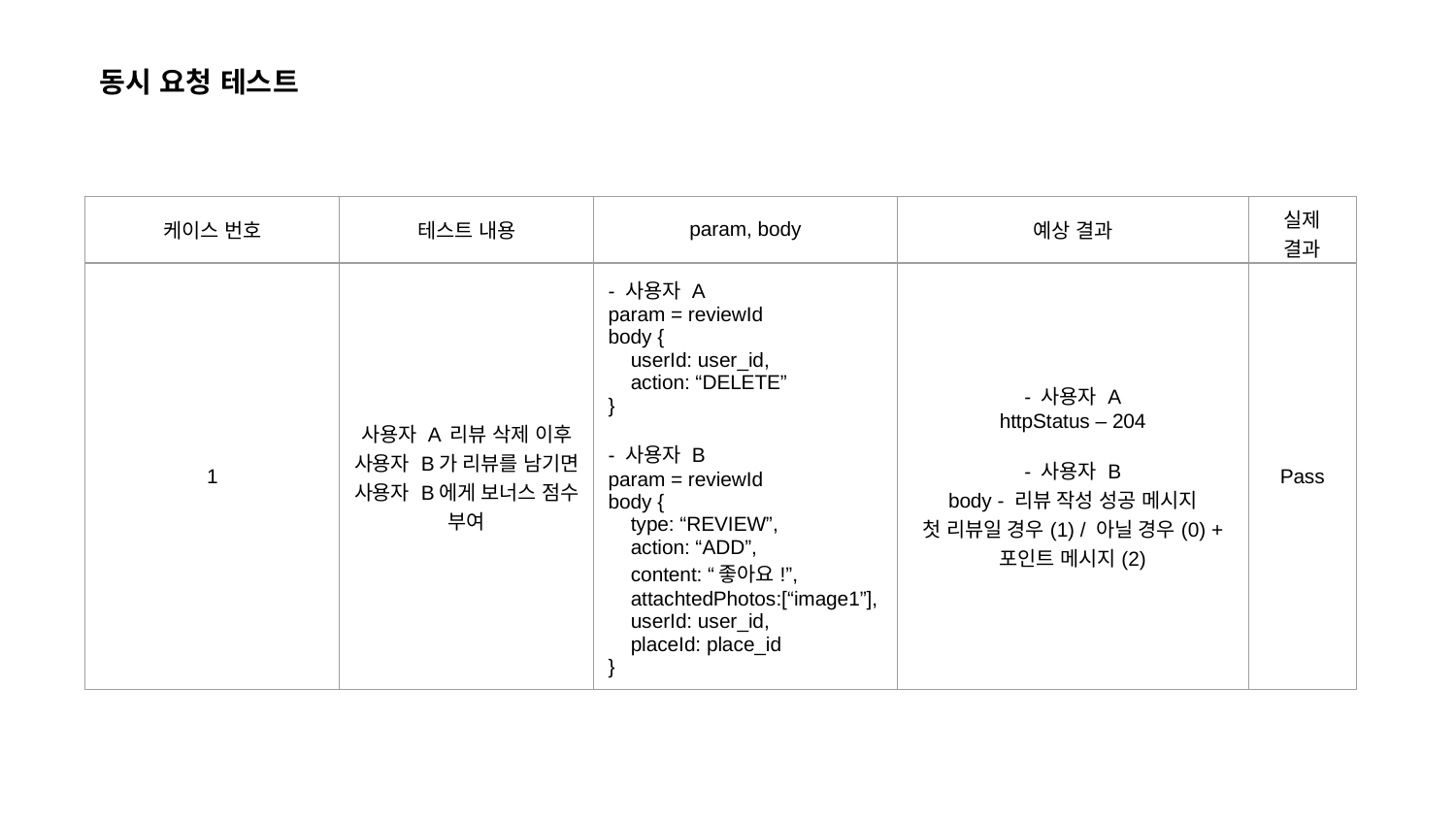

동시 요청 테스트
| 케이스 번호 | 테스트 내용 | param, body | 예상 결과 | 실제 결과 |
| --- | --- | --- | --- | --- |
| 1 | 사용자 A 리뷰 삭제 이후 사용자 B가 리뷰를 남기면 사용자 B에게 보너스 점수 부여 | - 사용자 A param = reviewId body { userId: user\_id, action: “DELETE” } - 사용자 B param = reviewId body { type: “REVIEW”, action: “ADD”, content: “좋아요!”, attachtedPhotos:[“image1”], userId: user\_id, placeId: place\_id } | - 사용자 A httpStatus – 204 - 사용자 B body - 리뷰 작성 성공 메시지 첫 리뷰일 경우(1) / 아닐 경우(0) + 포인트 메시지(2) | Pass |